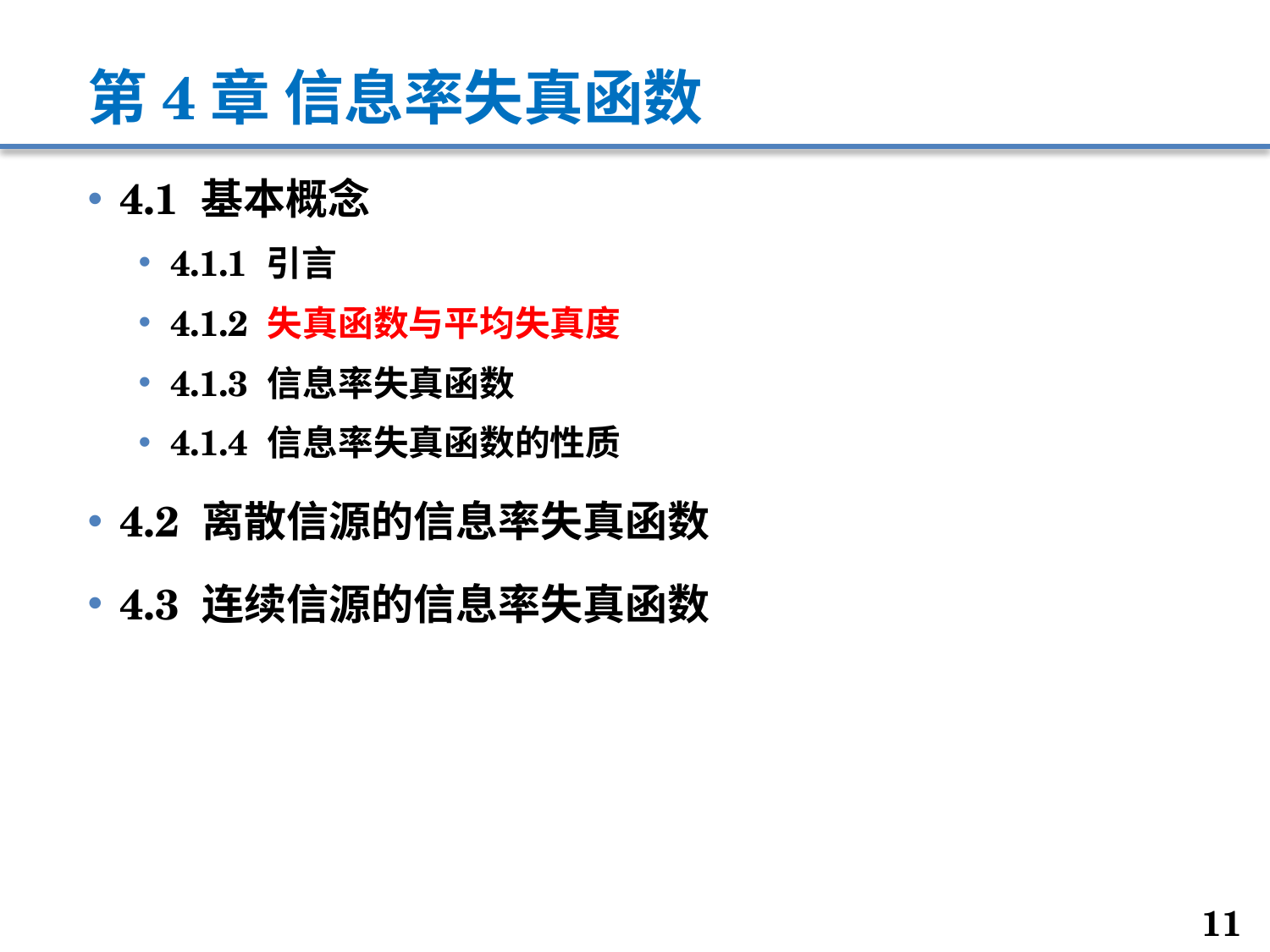

# 第4章 信息率失真函数
4.1 基本概念
4.1.1 引言
4.1.2 失真函数与平均失真度
4.1.3 信息率失真函数
4.1.4 信息率失真函数的性质
4.2 离散信源的信息率失真函数
4.3 连续信源的信息率失真函数
11